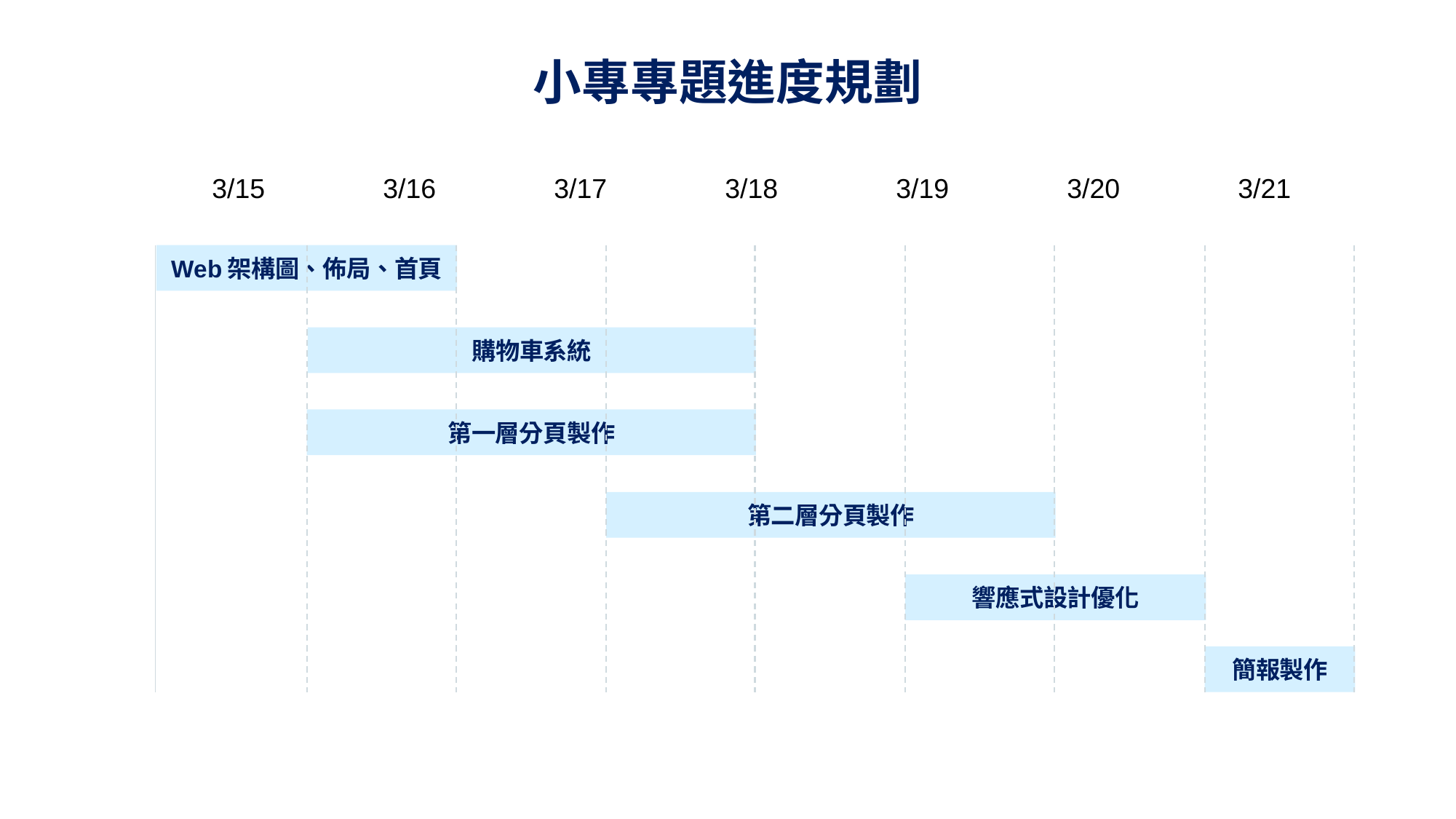

小專專題進度規劃
3/15
3/16
3/17
3/18
3/19
3/20
3/21

### Chart

| Category |
|---|